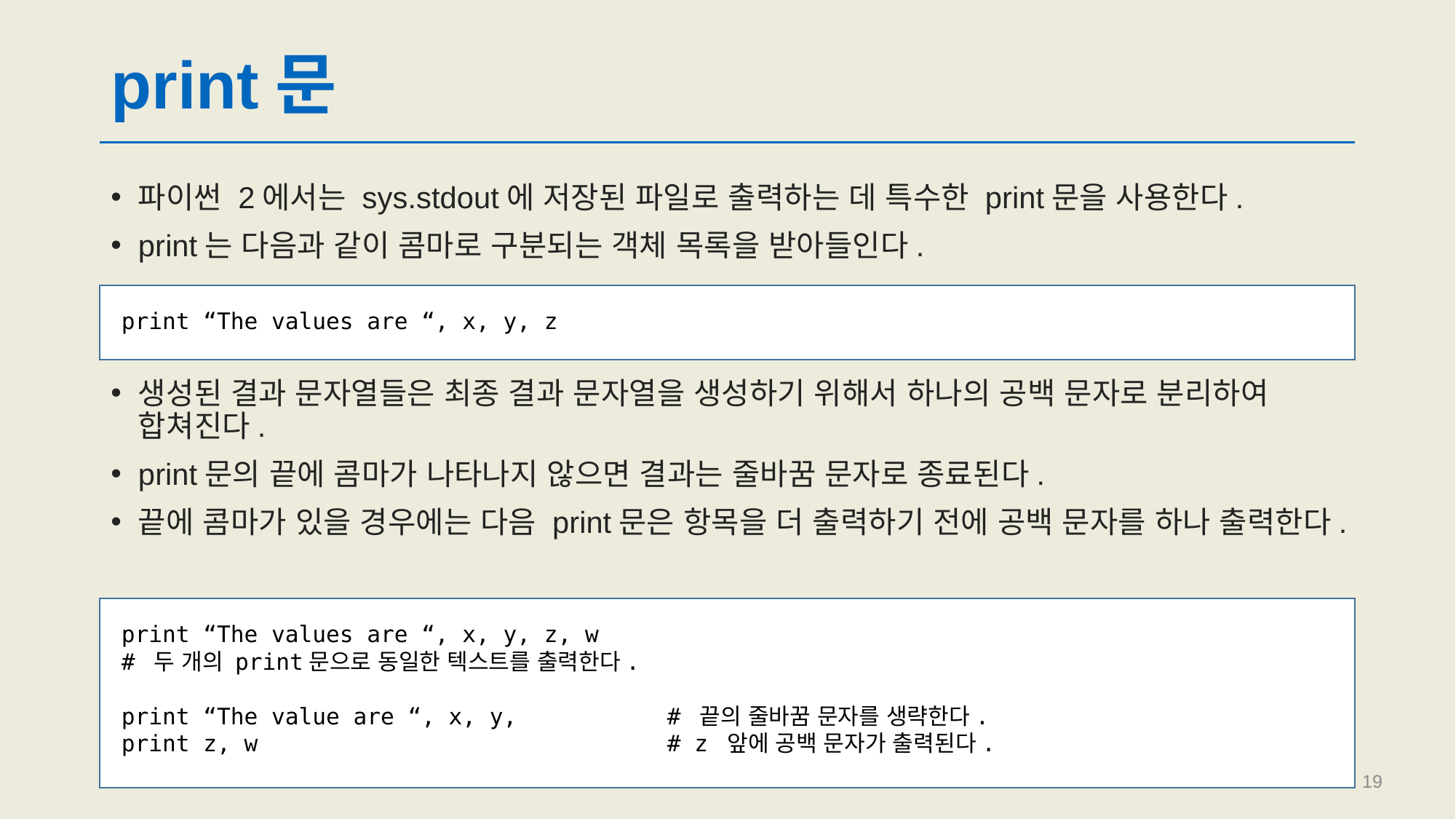

# print문
파이썬 2에서는 sys.stdout에 저장된 파일로 출력하는 데 특수한 print문을 사용한다.
print는 다음과 같이 콤마로 구분되는 객체 목록을 받아들인다.
print “The values are “, x, y, z
생성된 결과 문자열들은 최종 결과 문자열을 생성하기 위해서 하나의 공백 문자로 분리하여 합쳐진다.
print문의 끝에 콤마가 나타나지 않으면 결과는 줄바꿈 문자로 종료된다.
끝에 콤마가 있을 경우에는 다음 print문은 항목을 더 출력하기 전에 공백 문자를 하나 출력한다.
print “The values are “, x, y, z, w
# 두 개의 print문으로 동일한 텍스트를 출력한다.

print “The value are “, x, y,		# 끝의 줄바꿈 문자를 생략한다.
print z, w				# z 앞에 공백 문자가 출력된다.
19